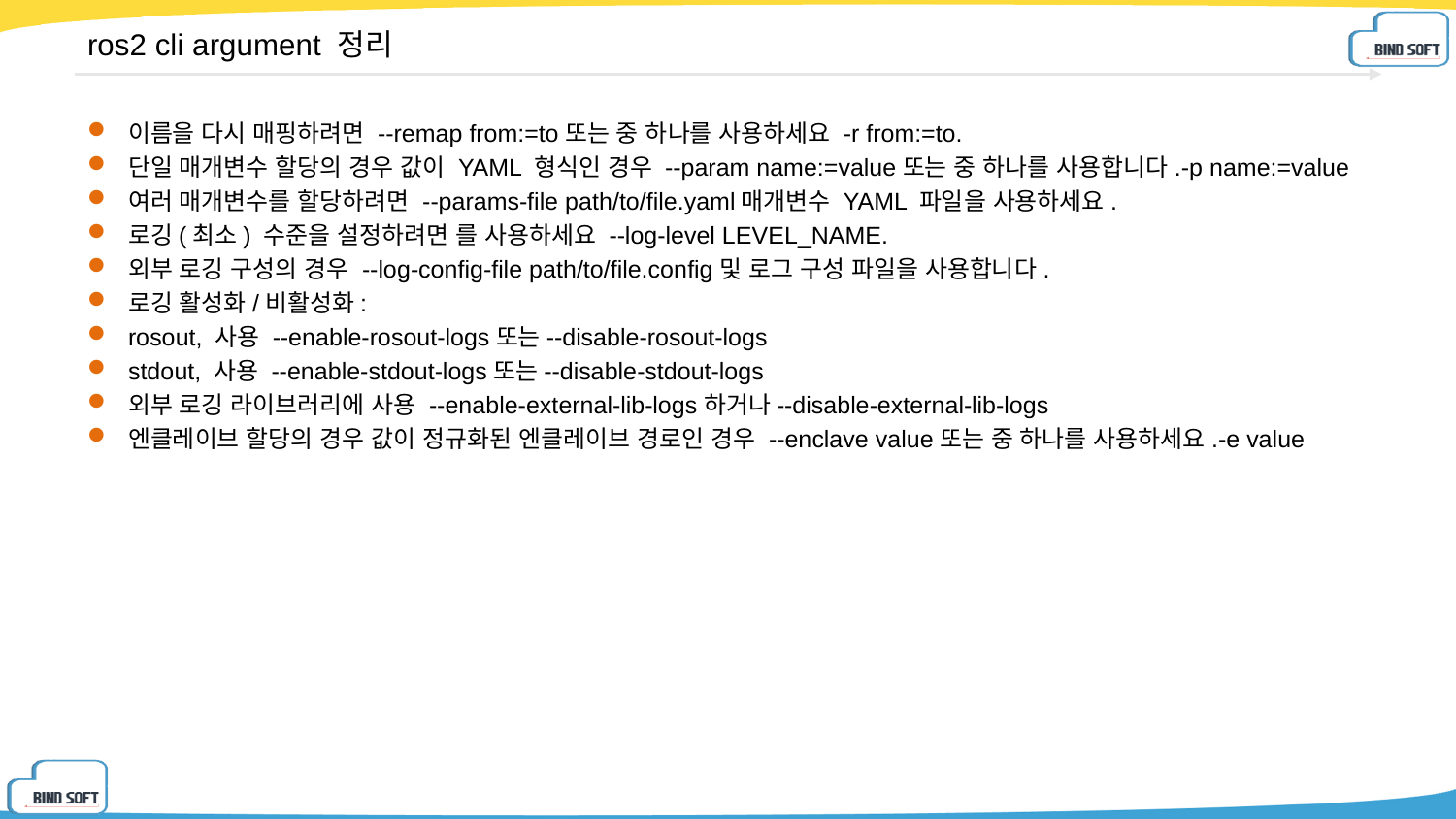

# ros2 cli argument 정리
이름을 다시 매핑하려면 --remap from:=to또는 중 하나를 사용하세요 -r from:=to.
단일 매개변수 할당의 경우 값이 YAML 형식인 경우 --param name:=value또는 중 하나를 사용합니다.-p name:=value
여러 매개변수를 할당하려면 --params-file path/to/file.yaml매개변수 YAML 파일을 사용하세요.
로깅(최소) 수준을 설정하려면 를 사용하세요 --log-level LEVEL_NAME.
외부 로깅 구성의 경우 --log-config-file path/to/file.config및 로그 구성 파일을 사용합니다.
로깅 활성화/비활성화:
rosout, 사용 --enable-rosout-logs또는--disable-rosout-logs
stdout, 사용 --enable-stdout-logs또는--disable-stdout-logs
외부 로깅 라이브러리에 사용 --enable-external-lib-logs하거나--disable-external-lib-logs
엔클레이브 할당의 경우 값이 정규화된 엔클레이브 경로인 경우 --enclave value또는 중 하나를 사용하세요.-e value